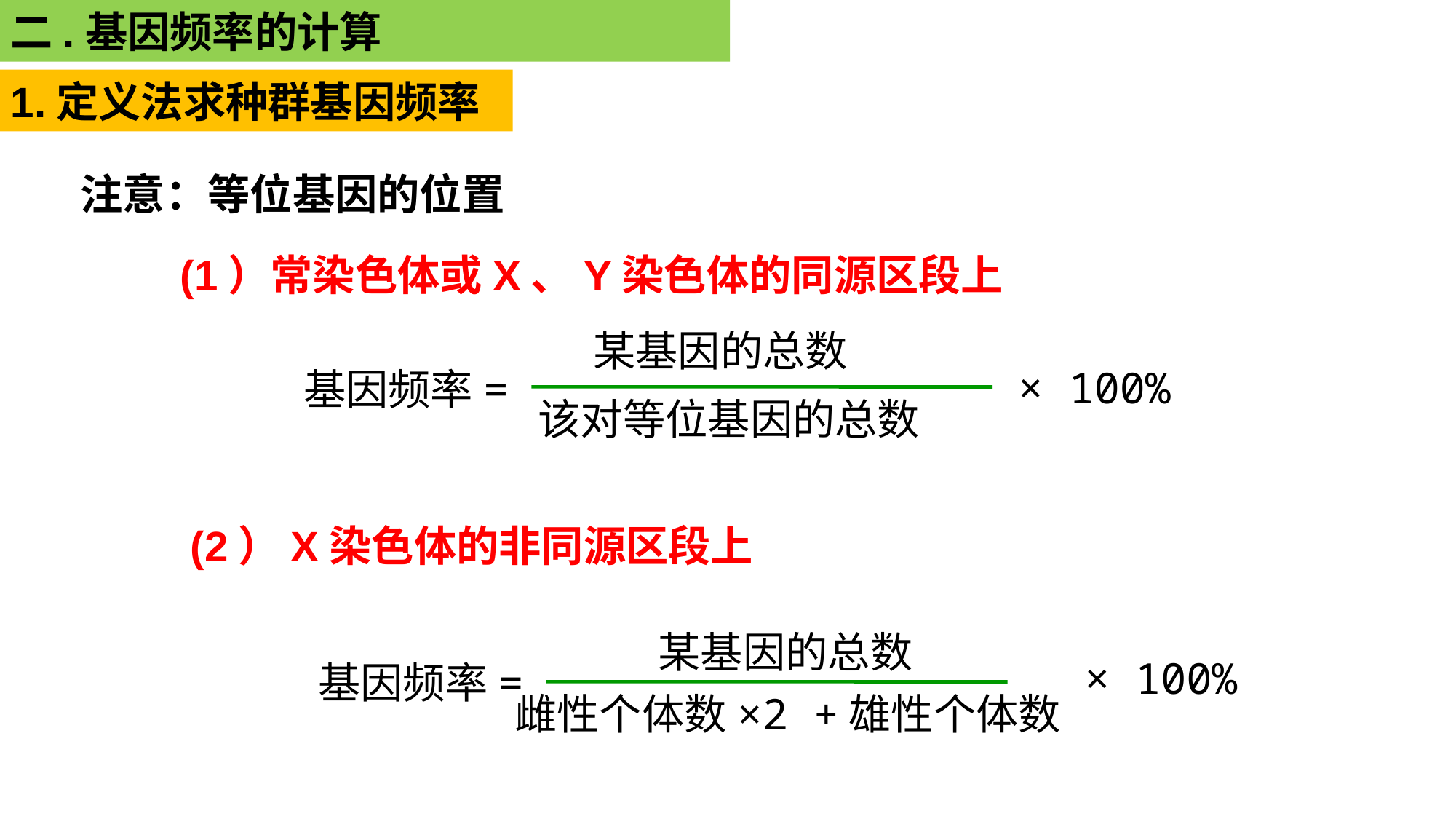

二.基因频率的计算
1.定义法求种群基因频率
注意：等位基因的位置
(1）常染色体或X、Y染色体的同源区段上
某基因的总数

该对等位基因的总数
× 100%
基因频率=
(2）X染色体的非同源区段上
某基因的总数

雌性个体数×2 +雄性个体数

× 100%
基因频率=